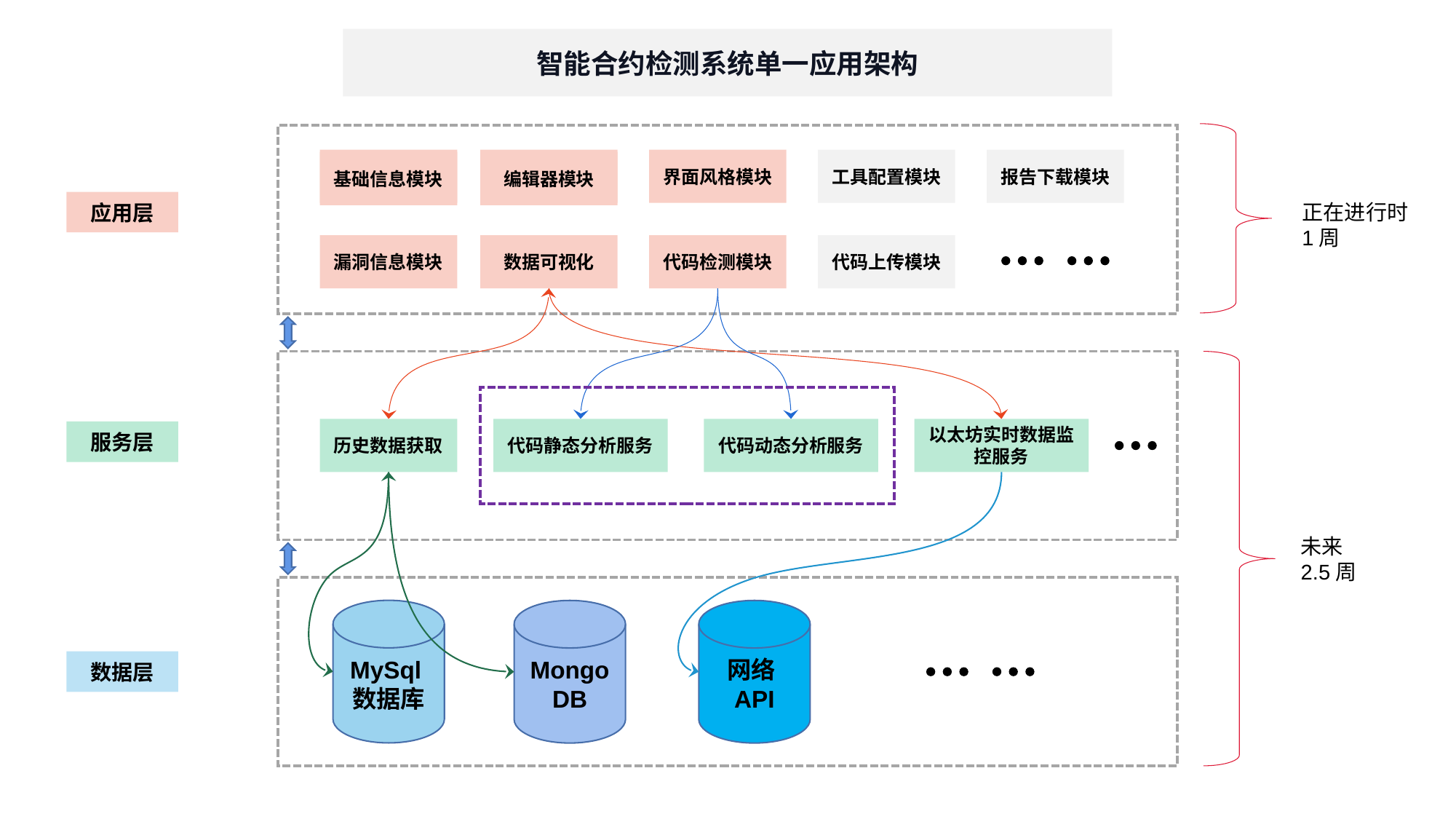

智能合约检测系统单一应用架构

基础信息模块
代码编辑模块
界面风格模块
工具配置模块
报告下载模块
基础信息模块
编辑器模块
应用层
正在进行时
1周
漏洞信息模块
数据可视化
代码检测模块
代码上传模块

历史数据获取
代码静态分析服务
代码动态分析服务
以太坊实时数据监控服务
服务层

未来
2.5周

MySql数据库
MongoDB
网络API
数据层